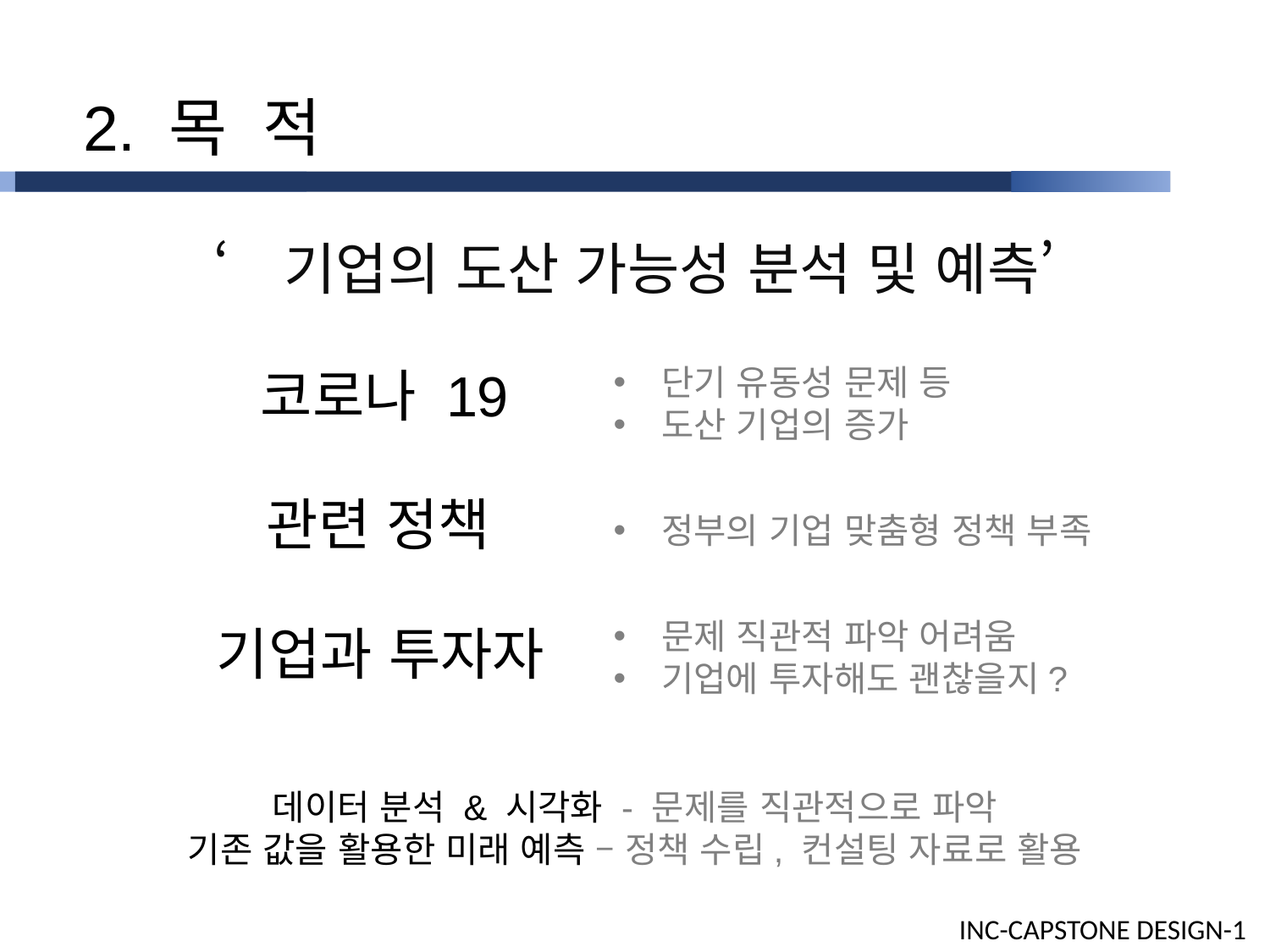

2. 목  적
‘기업의 도산 가능성 분석 및 예측’
코로나 19
단기 유동성 문제 등
도산 기업의 증가
관련 정책
정부의 기업 맞춤형 정책 부족
문제 직관적 파악 어려움
기업에 투자해도 괜찮을지?
기업과 투자자
데이터 분석 & 시각화 - 문제를 직관적으로 파악
기존 값을 활용한 미래 예측 – 정책 수립, 컨설팅 자료로 활용